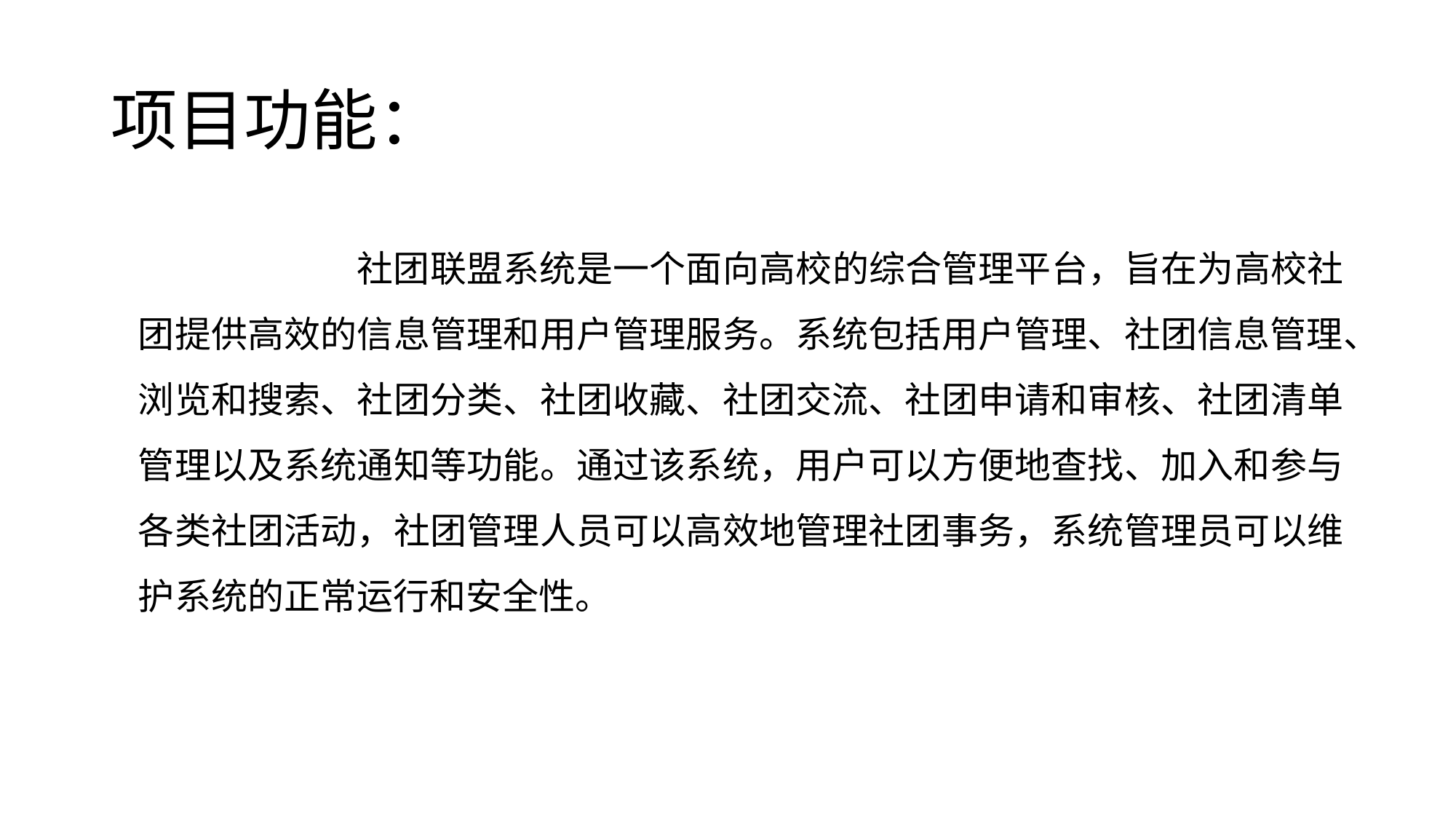

# 项目功能：
		社团联盟系统是一个面向高校的综合管理平台，旨在为高校社团提供高效的信息管理和用户管理服务。系统包括用户管理、社团信息管理、浏览和搜索、社团分类、社团收藏、社团交流、社团申请和审核、社团清单管理以及系统通知等功能。通过该系统，用户可以方便地查找、加入和参与各类社团活动，社团管理人员可以高效地管理社团事务，系统管理员可以维护系统的正常运行和安全性。